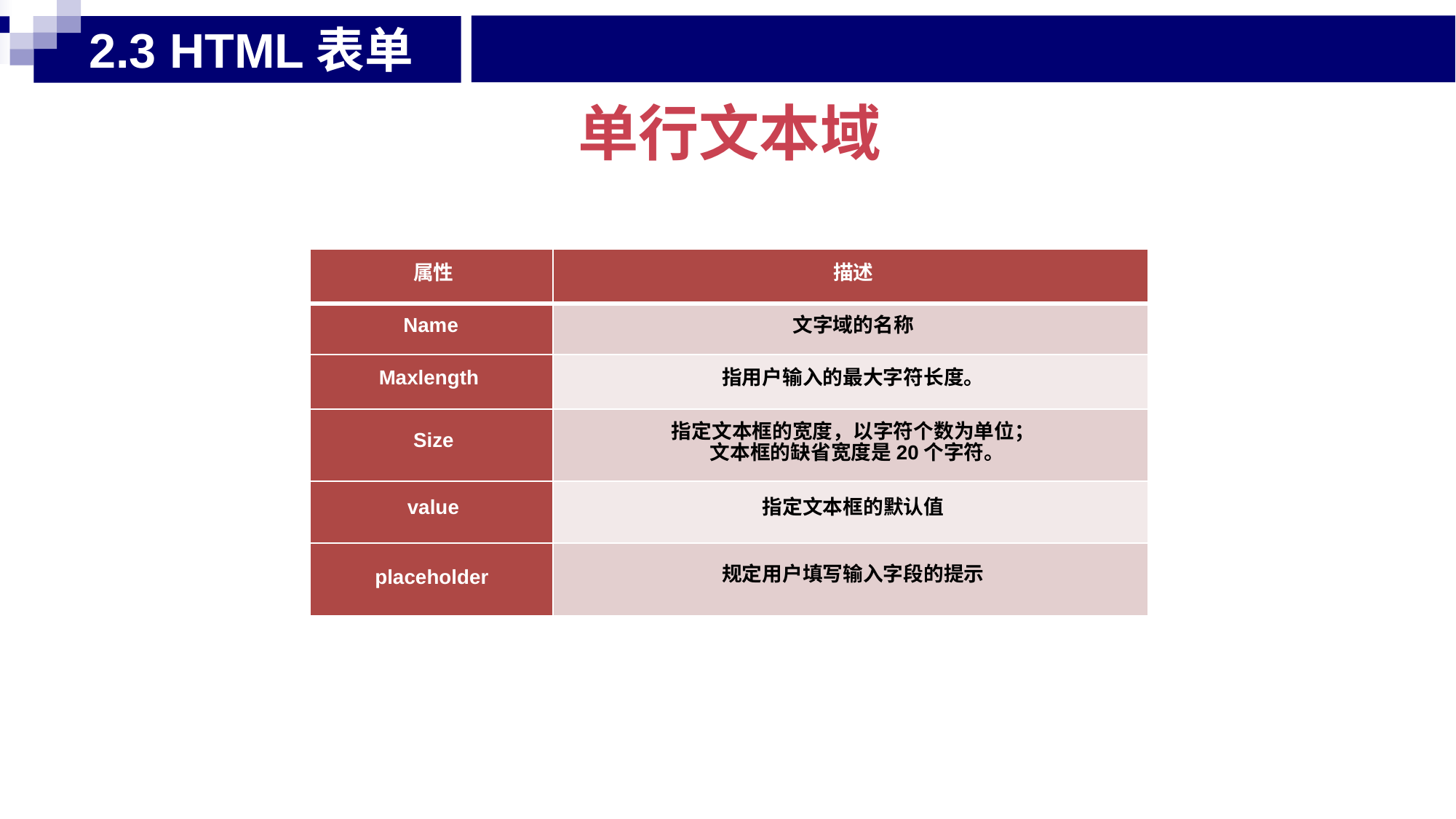

2.3 HTML表单

单行文本域

					描述

				文字域的名称

		指用户输入的最大字符长度。

指定文本框的宽度，以字符个数为单位；
	文本框的缺省宽度是20个字符。

			指定文本框的默认值

		规定用户填写输入字段的提示
				属性

		Name

	Maxlength

				Size

			value

placeholder